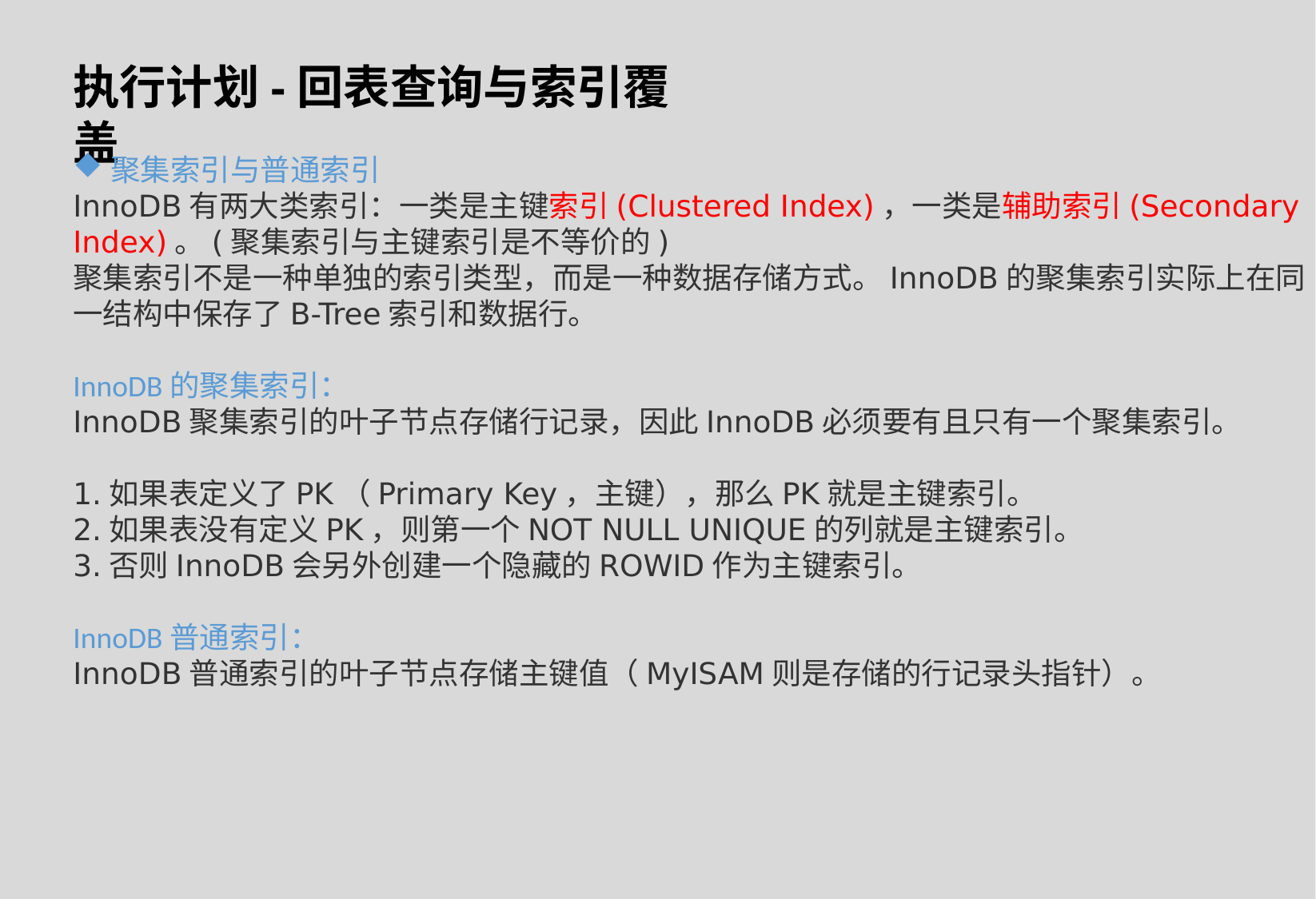

执行计划-回表查询与索引覆盖
聚集索引与普通索引
InnoDB有两大类索引：一类是主键索引(Clustered Index)，一类是辅助索引(Secondary Index)。(聚集索引与主键索引是不等价的)
聚集索引不是一种单独的索引类型，而是一种数据存储方式。InnoDB的聚集索引实际上在同一结构中保存了B-Tree索引和数据行。

InnoDB的聚集索引：
InnoDB聚集索引的叶子节点存储行记录，因此InnoDB必须要有且只有一个聚集索引。

1.如果表定义了PK（Primary Key，主键），那么PK就是主键索引。
2.如果表没有定义PK，则第一个NOT NULL UNIQUE的列就是主键索引。
3.否则InnoDB会另外创建一个隐藏的ROWID作为主键索引。

InnoDB普通索引：
InnoDB普通索引的叶子节点存储主键值（MyISAM则是存储的行记录头指针）。